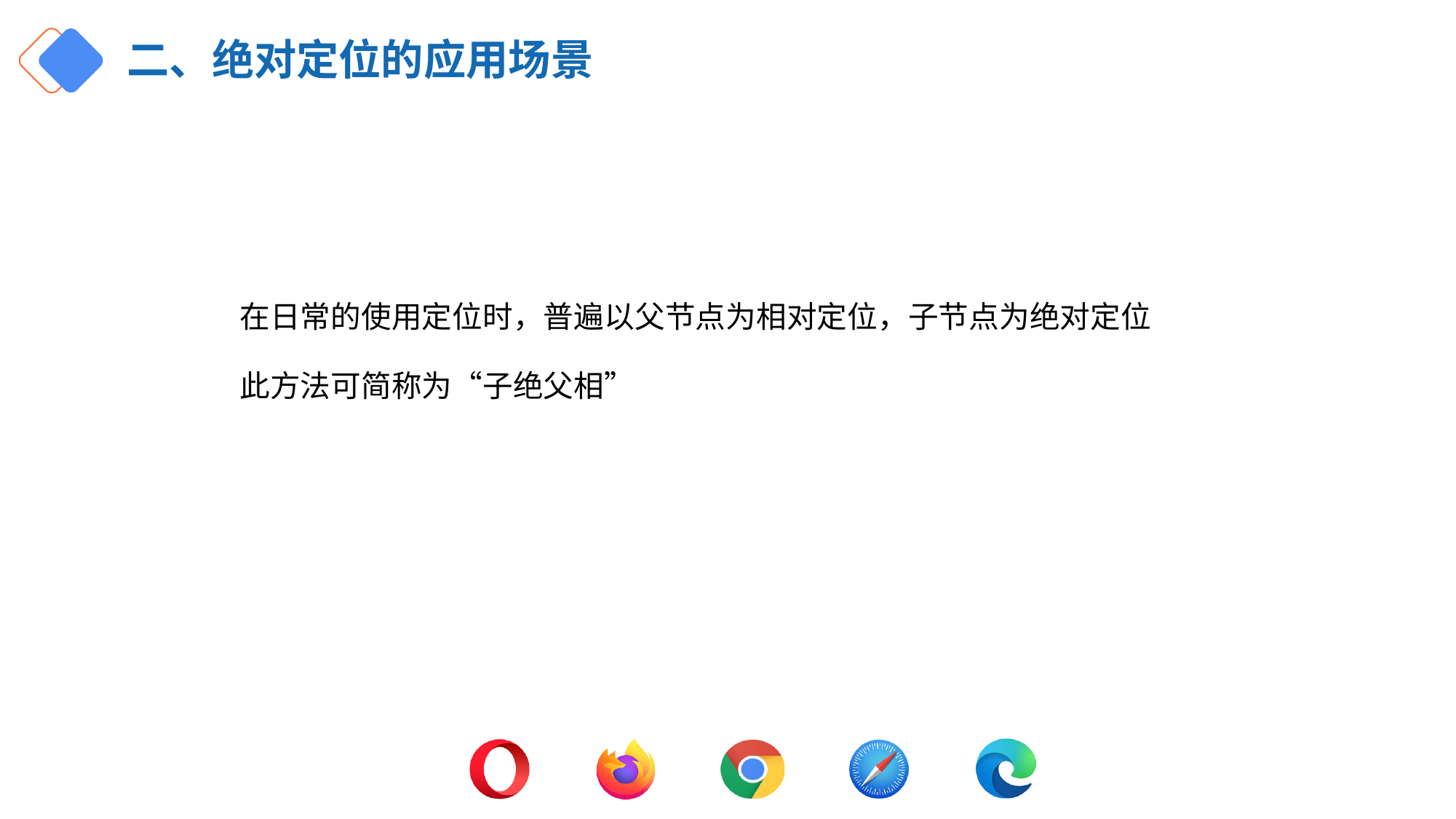

# 二、绝对定位的应用场景
在日常的使用定位时，普遍以父节点为相对定位，子节点为绝对定位
此方法可简称为“子绝父相”